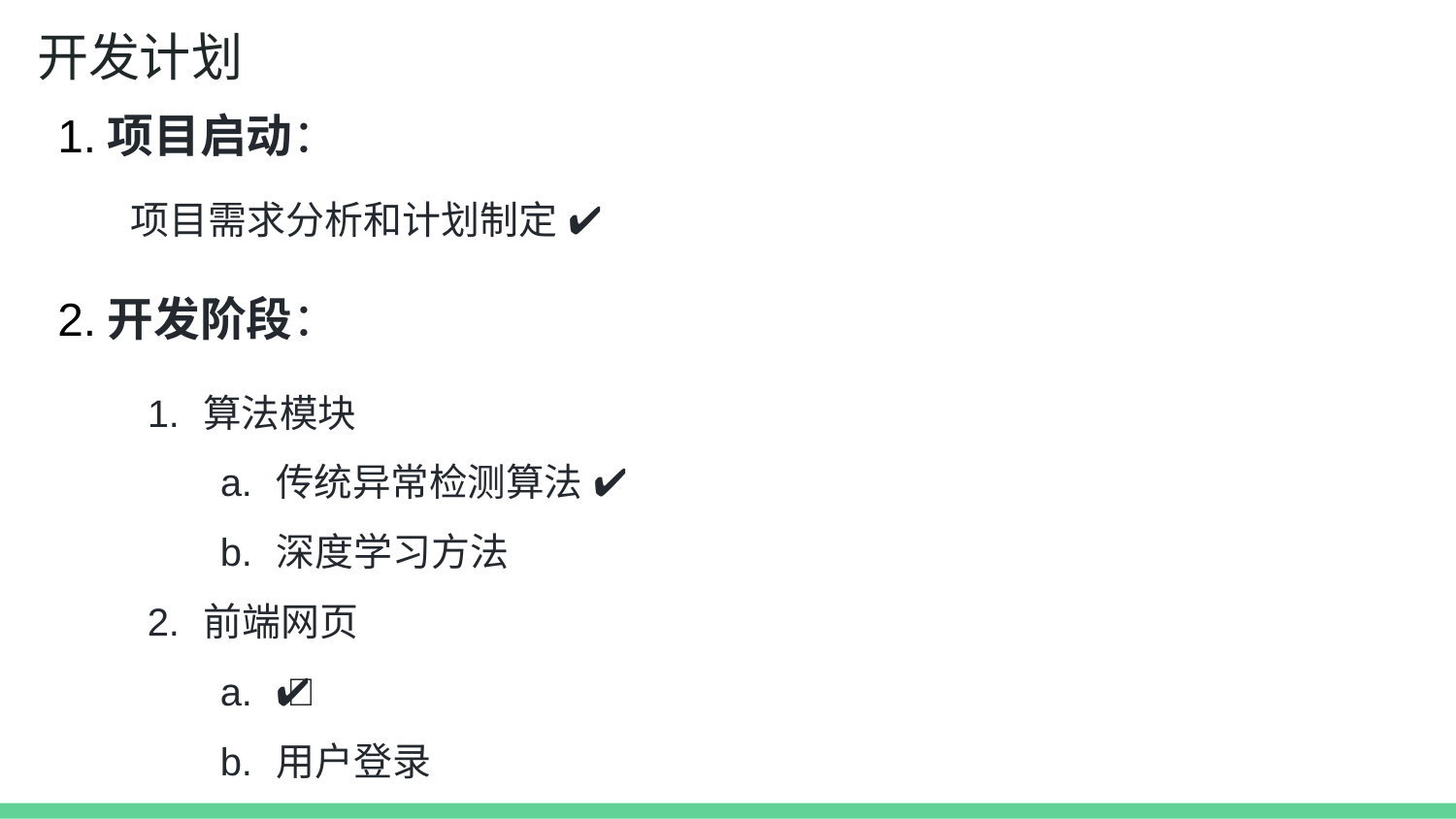

# 开发计划
1.项目启动：
项目需求分析和计划制定 ✔
2.开发阶段：
算法模块
传统异常检测算法 ✔
深度学习方法
前端网页
结果可视化 ✔
用户登录